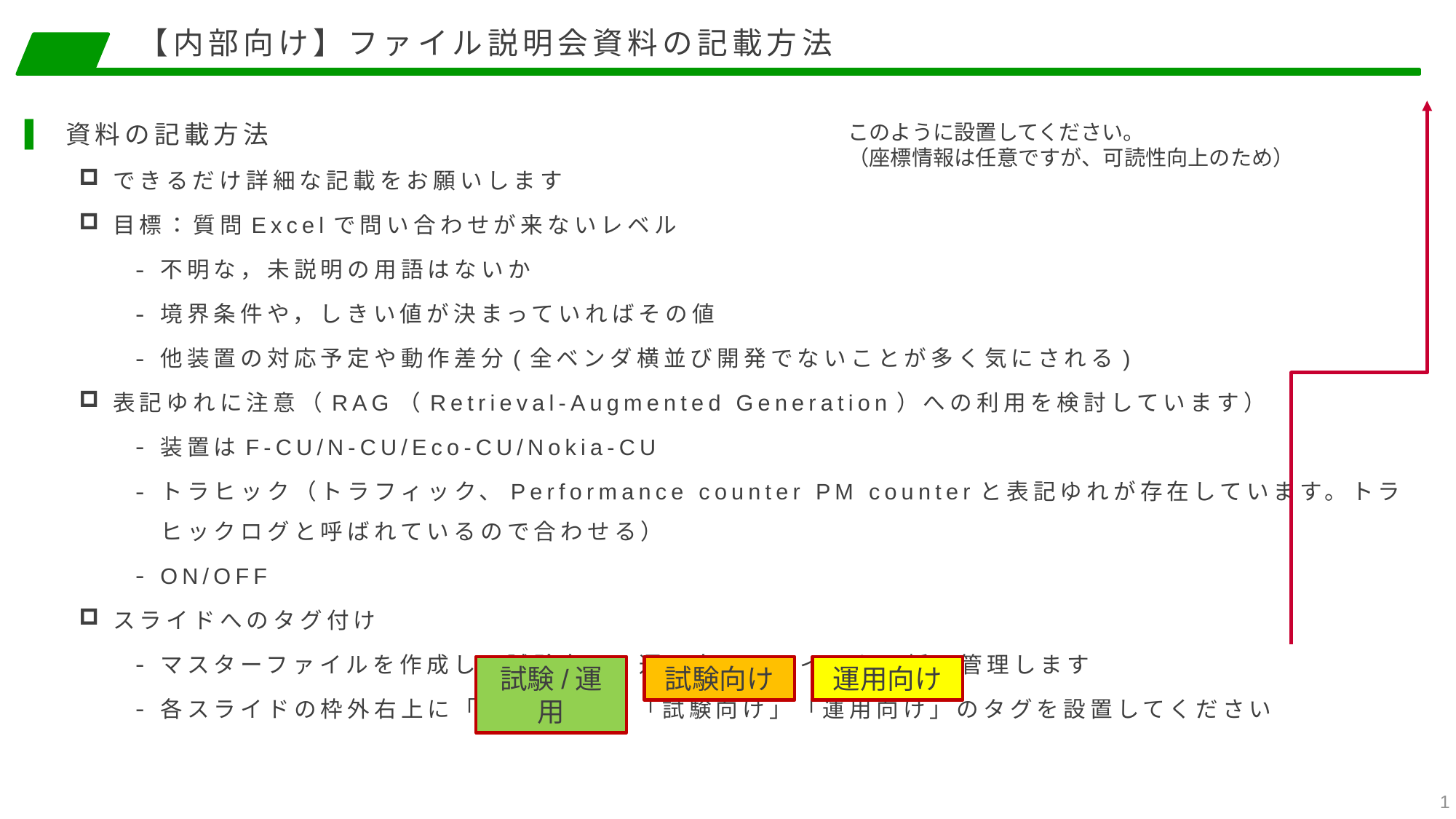

# 【内部向け】ファイル説明会資料の記載方法
試験/運用
試験向け
資料の記載方法
できるだけ詳細な記載をお願いします​
目標：質問Excelで問い合わせが来ないレベル​
不明な，未説明の用語はないか​
境界条件や，しきい値が決まっていればその値​
他装置の対応予定や動作差分(全ベンダ横並び開発でないことが多く気にされる)​
表記ゆれに注意​（RAG（Retrieval-Augmented Generation）への利用を検討しています）
装置はF-CU/N-CU/Eco-CU/Nokia-CU​
トラヒック（トラフィック、Performance counter PM counterと表記ゆれが存在しています。トラヒックログと呼ばれているので合わせる）​
ON/OFF
スライドへのタグ付け
マスターファイルを作成し，試験向け，運用向けスライドを一括で管理します
各スライドの枠外右上に「試験/運用」「試験向け」「運用向け」のタグを設置してください
このように設置してください。
（座標情報は任意ですが、可読性向上のため）
運用向け
試験/運用
試験向け
運用向け
1